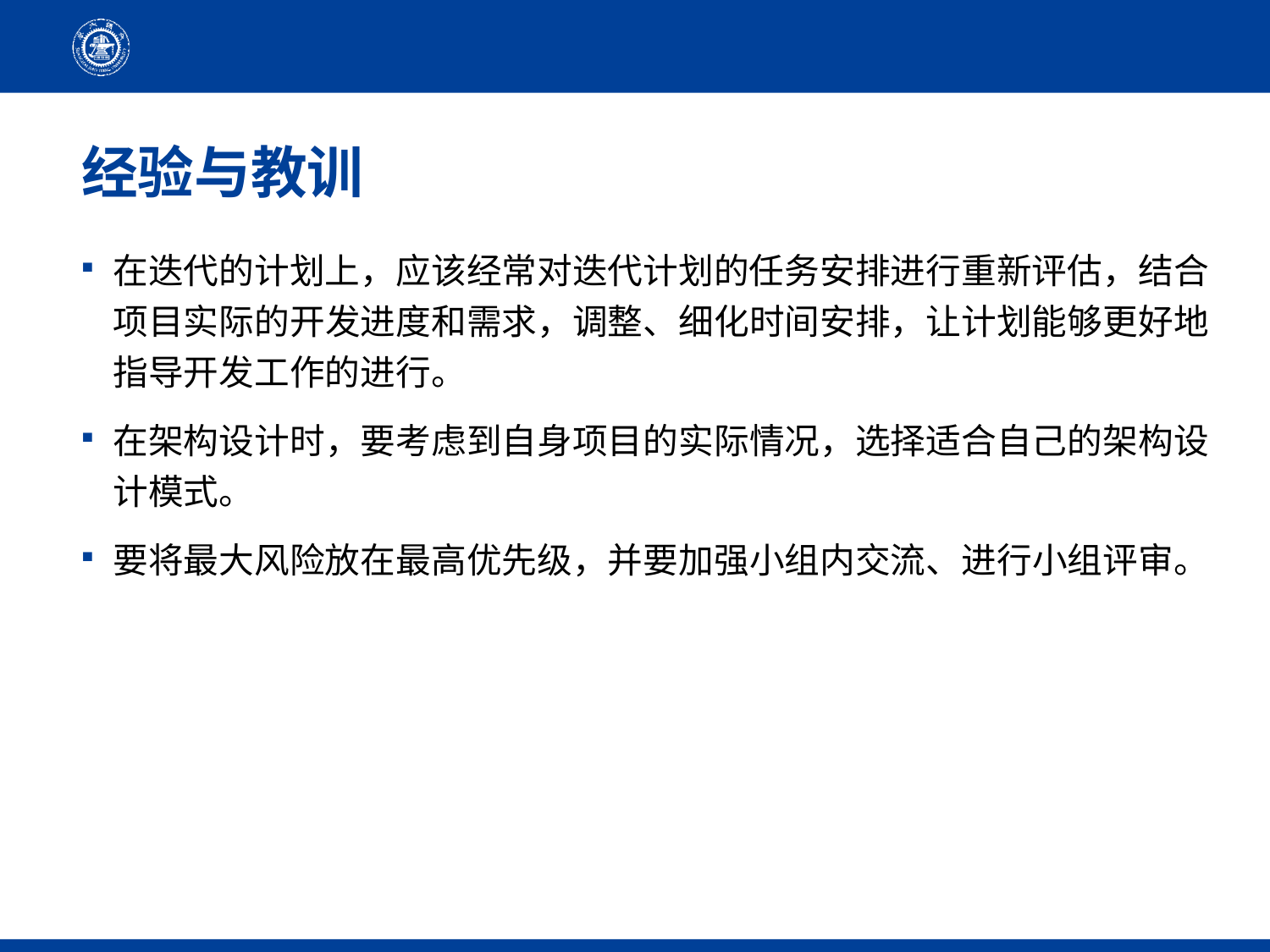

# 经验与教训
在迭代的计划上，应该经常对迭代计划的任务安排进行重新评估，结合项目实际的开发进度和需求，调整、细化时间安排，让计划能够更好地指导开发工作的进行。
在架构设计时，要考虑到自身项目的实际情况，选择适合自己的架构设计模式。
要将最大风险放在最高优先级，并要加强小组内交流、进行小组评审。